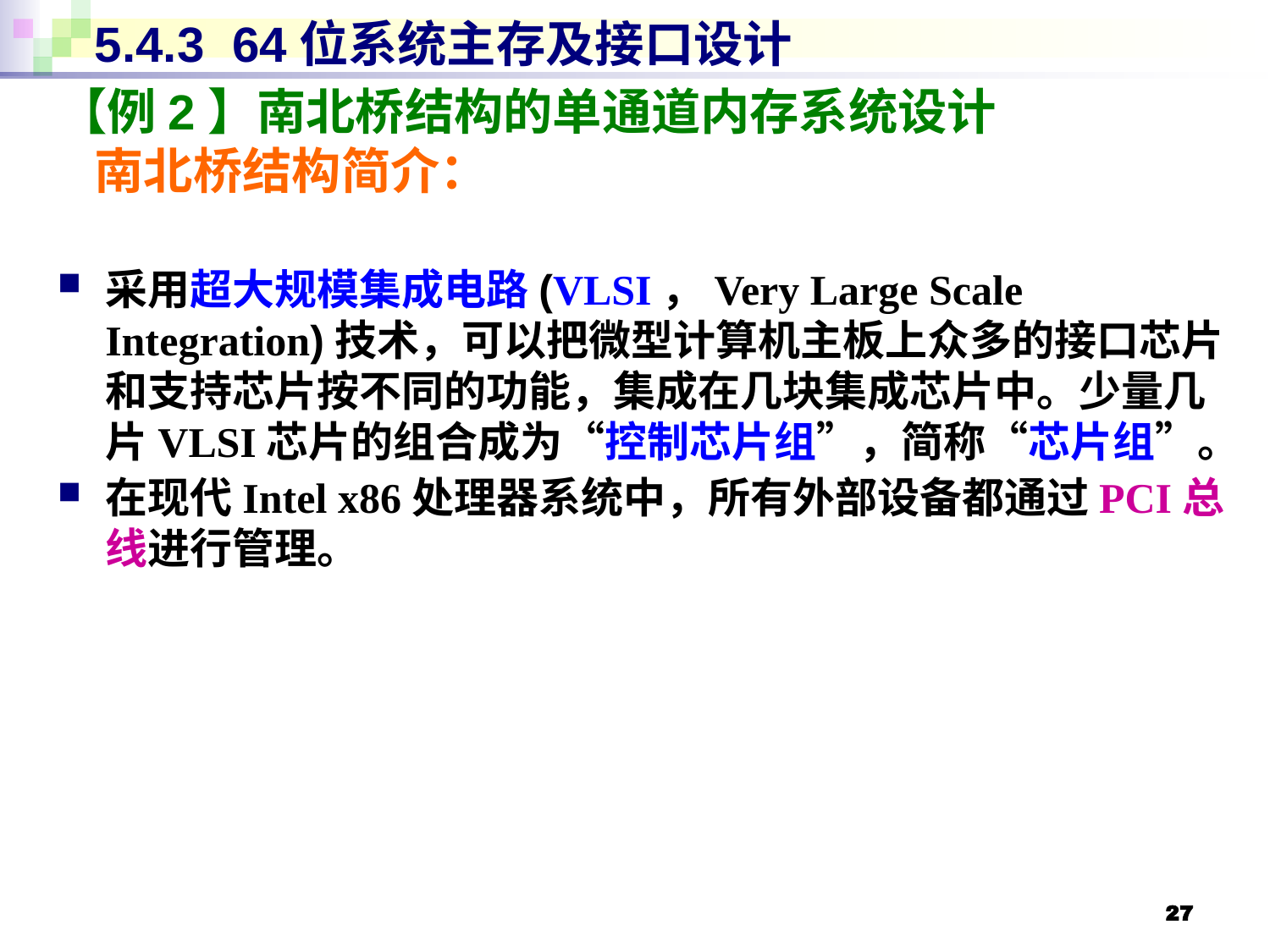

# 5.4.3  64位系统主存及接口设计
【例2】南北桥结构的单通道内存系统设计
南北桥结构简介：
采用超大规模集成电路(VLSI，Very Large Scale Integration)技术，可以把微型计算机主板上众多的接口芯片和支持芯片按不同的功能，集成在几块集成芯片中。少量几片VLSI芯片的组合成为“控制芯片组”，简称“芯片组”。
在现代Intel x86处理器系统中，所有外部设备都通过PCI总线进行管理。
27